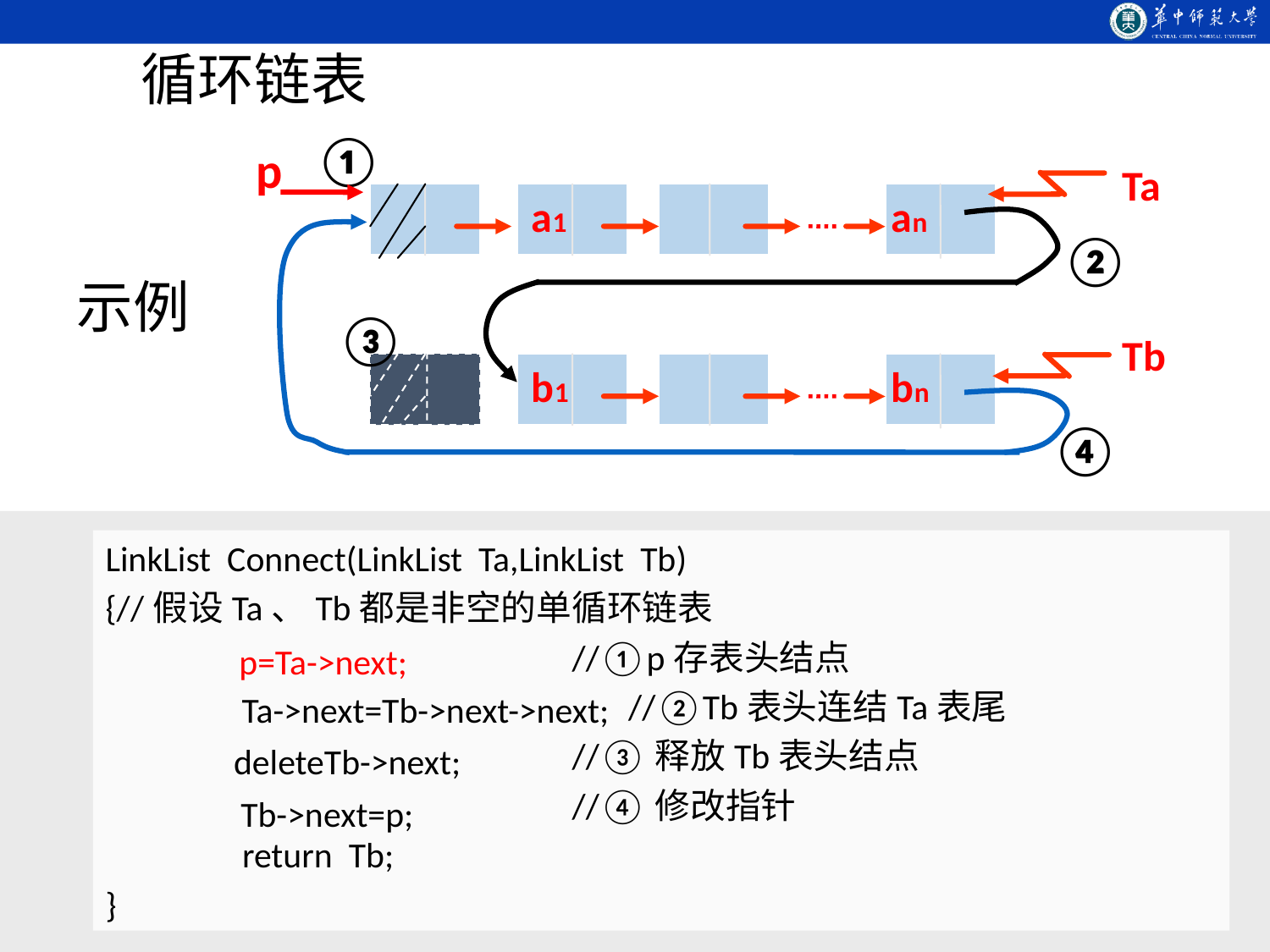

循环链表
①
p
Ta

a1

an

②

③
Tb

b1

bn

④

示例

LinkList  Connect(LinkList  Ta,LinkList  Tb)
{//假设Ta、Tb都是非空的单循环链表
                                                          //①p存表头结点
                                                                 //②Tb表头连结Ta表尾
                                                          //③释放Tb表头结点
                                                          //④修改指针
                 return  Tb;
}
p=Ta->next;
Ta->next=Tb->next->next;
deleteTb->next;
 Tb->next=p;